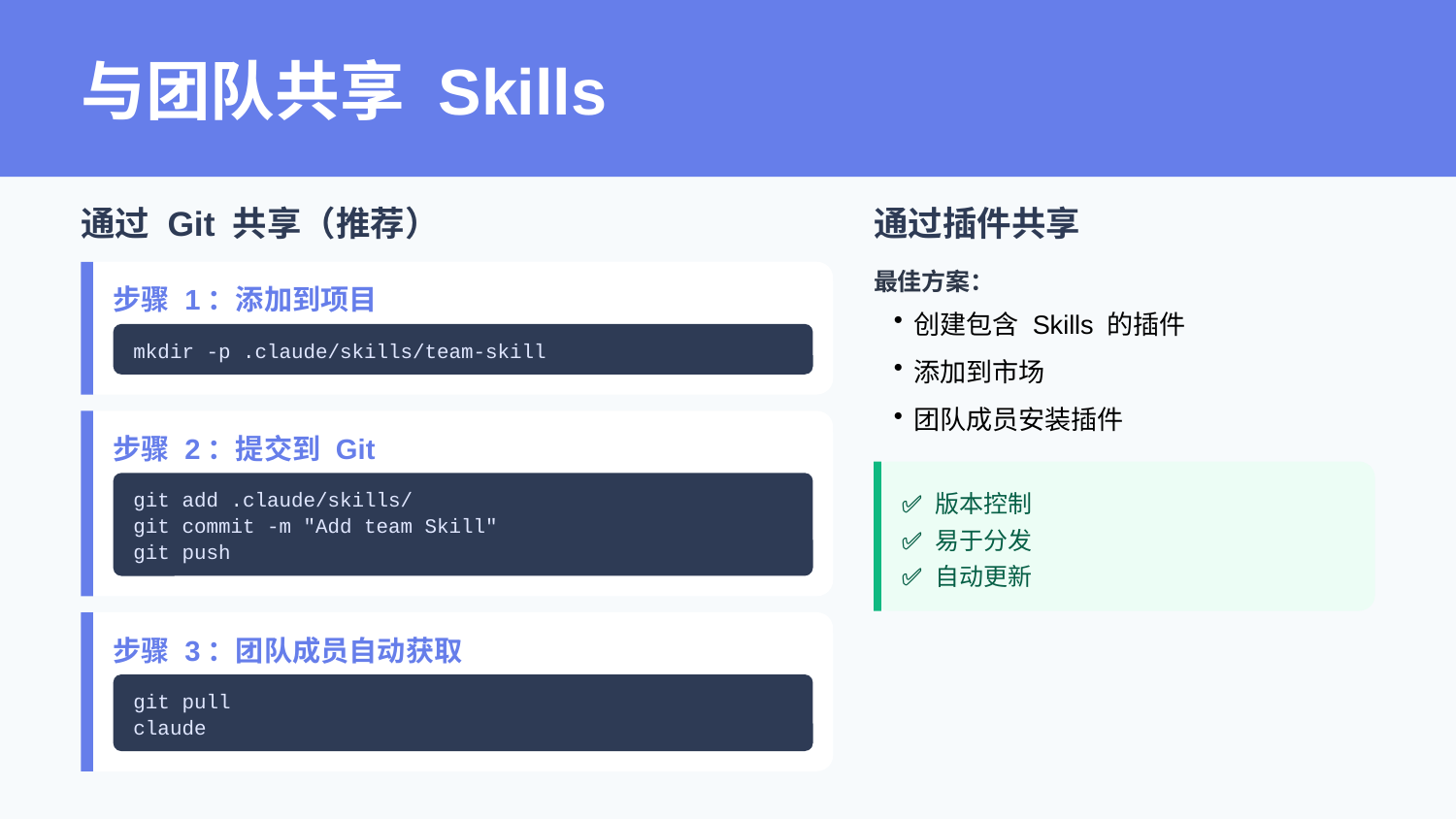

与团队共享 Skills
通过 Git 共享（推荐）
通过插件共享

最佳方案：
步骤 1：添加到项目
创建包含 Skills 的插件
添加到市场
团队成员安装插件

mkdir -p .claude/skills/team-skill

步骤 2：提交到 Git

✅ 版本控制
✅ 易于分发
✅ 自动更新
git add .claude/skills/
git commit -m "Add team Skill"
git push

步骤 3：团队成员自动获取

git pull
claude